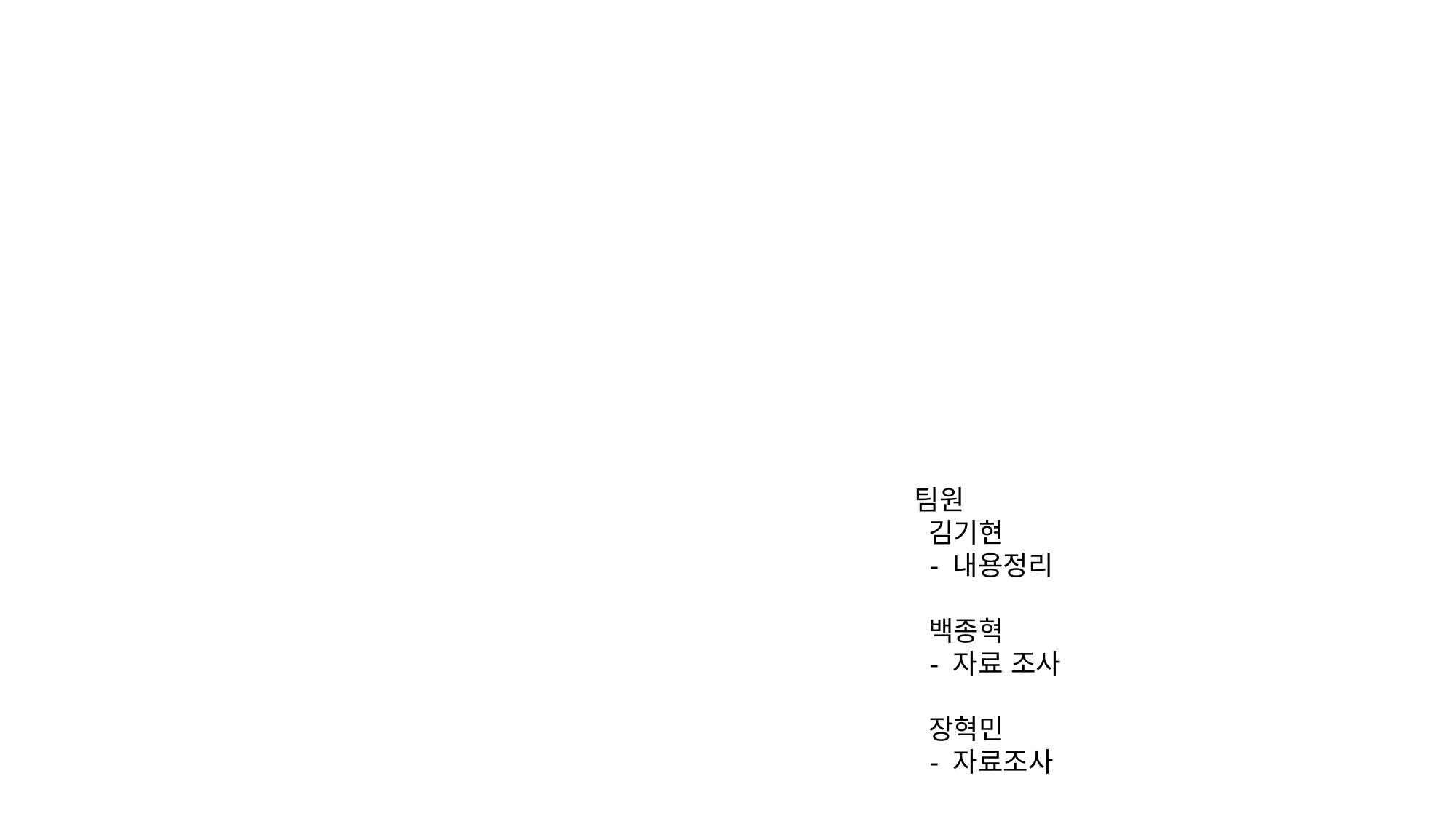

팀원
 김기현
  - 내용정리

 백종혁
  - 자료 조사

 장혁민
  - 자료조사